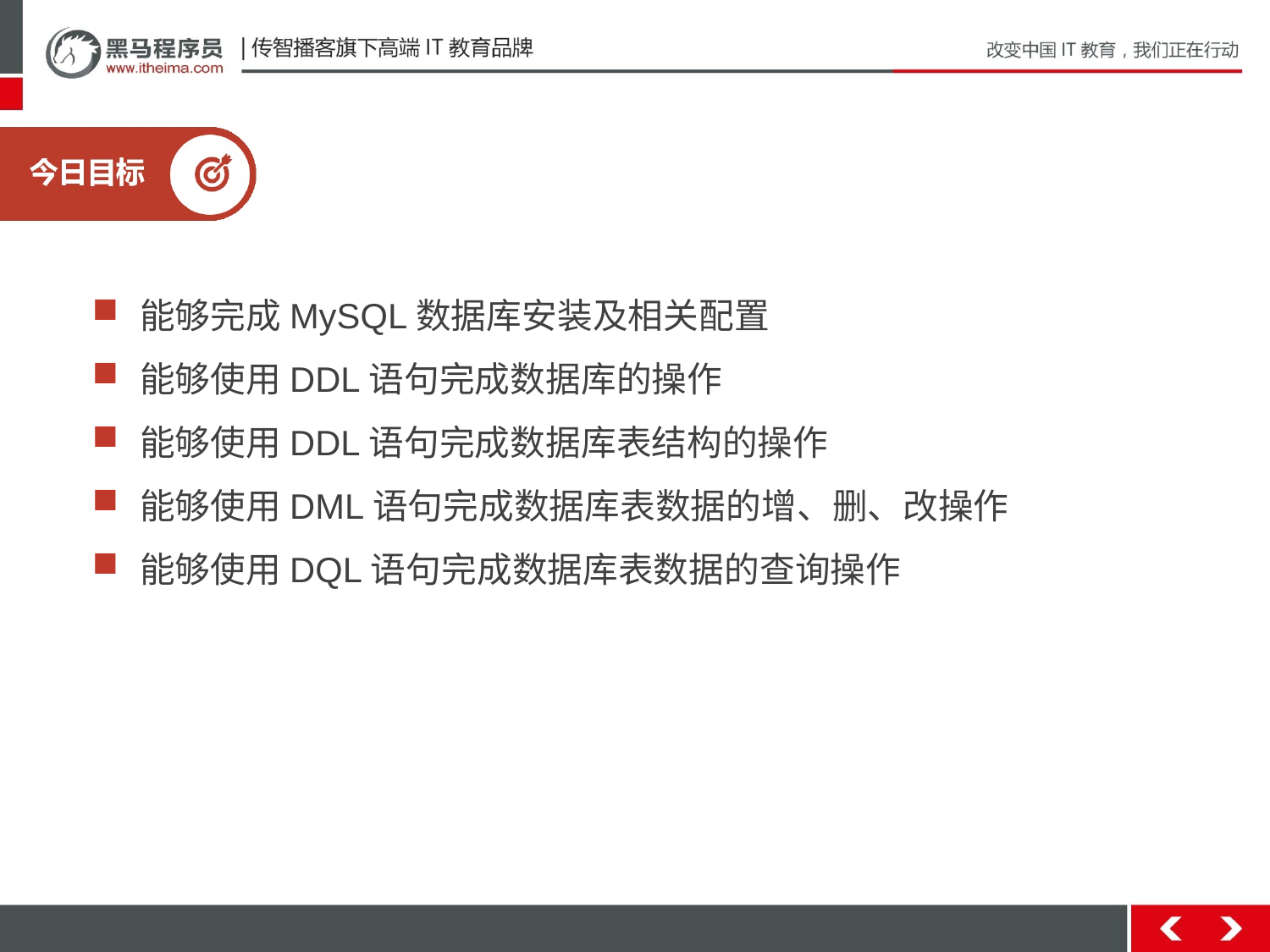

能够完成MySQL数据库安装及相关配置
能够使用DDL语句完成数据库的操作
能够使用DDL语句完成数据库表结构的操作
能够使用DML语句完成数据库表数据的增、删、改操作
能够使用DQL语句完成数据库表数据的查询操作